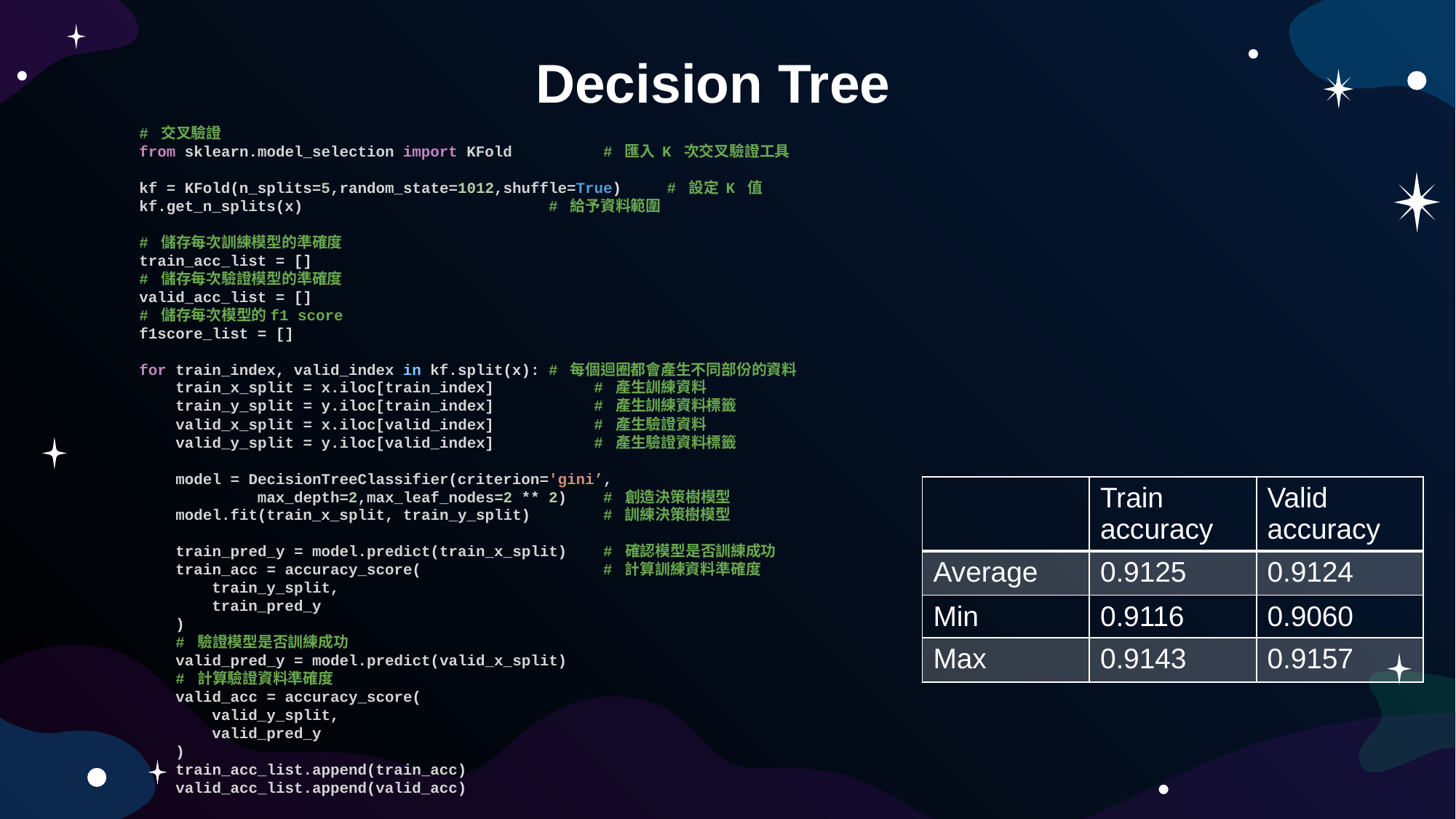

# Decision Tree
# 交叉驗證
from sklearn.model_selection import KFold          # 匯入 K 次交叉驗證工具

kf = KFold(n_splits=5,random_state=1012,shuffle=True)     # 設定 K 值
kf.get_n_splits(x)                           # 給予資料範圍

# 儲存每次訓練模型的準確度
train_acc_list = []
# 儲存每次驗證模型的準確度
valid_acc_list = []
# 儲存每次模型的f1 score
f1score_list = []
for train_index, valid_index in kf.split(x): # 每個迴圈都會產生不同部份的資料
    train_x_split = x.iloc[train_index]           # 產生訓練資料
    train_y_split = y.iloc[train_index]           # 產生訓練資料標籤
    valid_x_split = x.iloc[valid_index]           # 產生驗證資料
    valid_y_split = y.iloc[valid_index]           # 產生驗證資料標籤
    model = DecisionTreeClassifier(criterion='gini’,
             max_depth=2,max_leaf_nodes=2 ** 2)    # 創造決策樹模型
    model.fit(train_x_split, train_y_split)        # 訓練決策樹模型
    train_pred_y = model.predict(train_x_split)    # 確認模型是否訓練成功
    train_acc = accuracy_score(                    # 計算訓練資料準確度
        train_y_split,
        train_pred_y
    )
    # 驗證模型是否訓練成功
    valid_pred_y = model.predict(valid_x_split)
    # 計算驗證資料準確度
    valid_acc = accuracy_score(
        valid_y_split,
        valid_pred_y
    )
    train_acc_list.append(train_acc)
    valid_acc_list.append(valid_acc)
|  | Train accuracy | Valid accuracy |
| --- | --- | --- |
| Average | 0.9125 | 0.9124 |
| Min | 0.9116 | 0.9060 |
| Max | 0.9143 | 0.9157 |